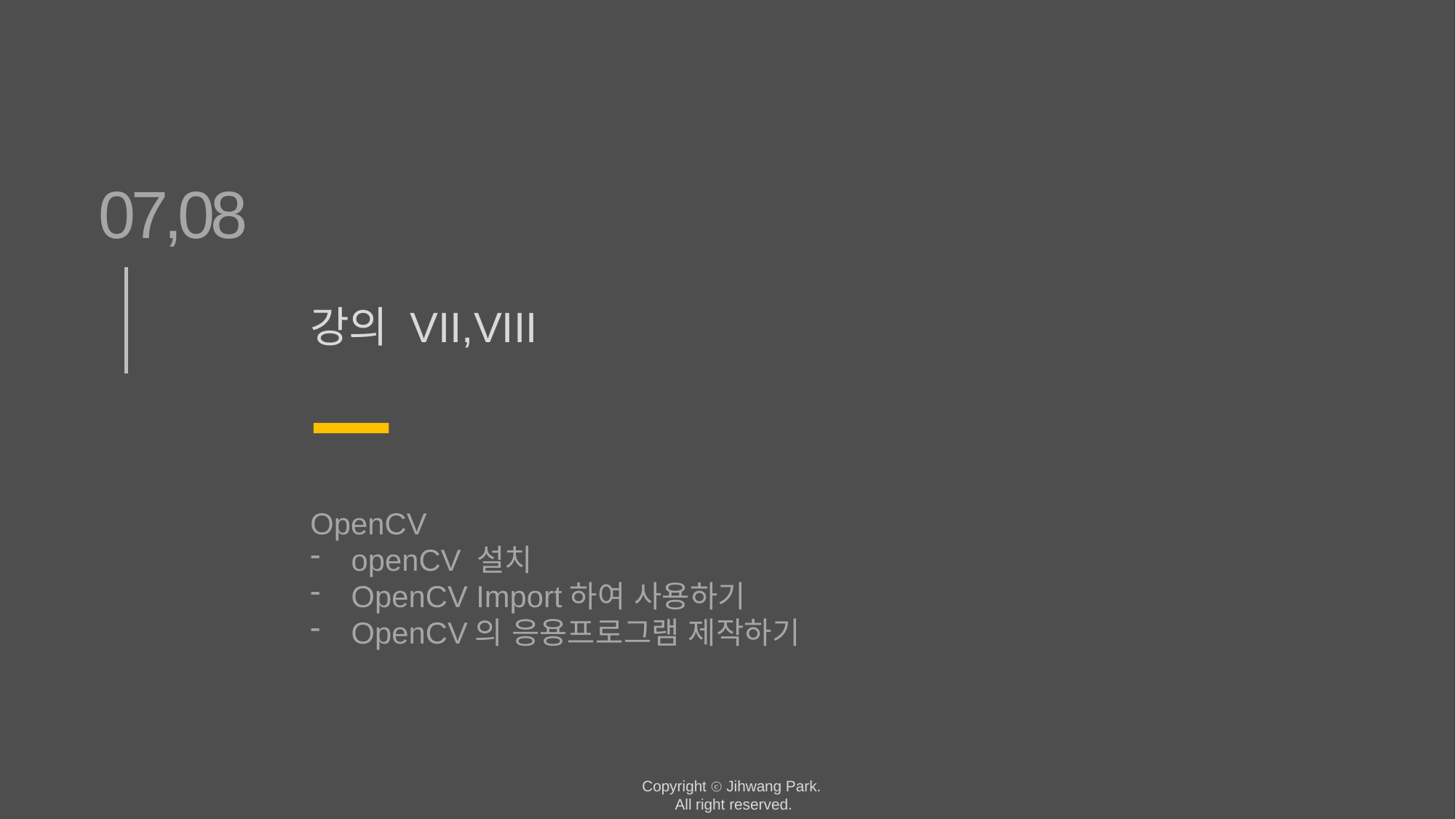

07,08
강의 VII,VIII

OpenCV
openCV 설치
OpenCV Import하여 사용하기
OpenCV의 응용프로그램 제작하기
Copyright ⓒ Jihwang Park.
All right reserved.